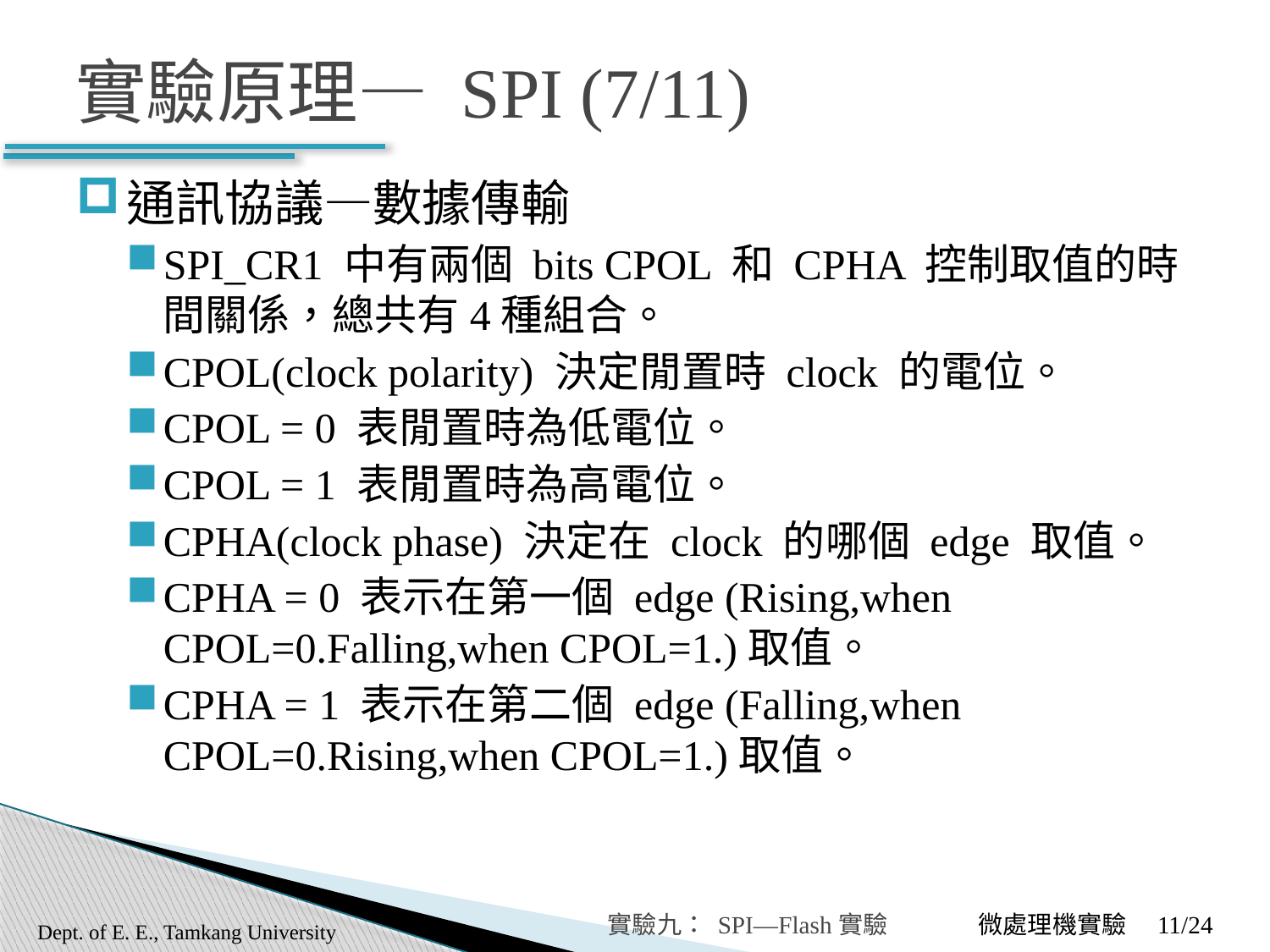

# 實驗原理— SPI (7/11)
通訊協議—數據傳輸
SPI_CR1 中有兩個 bits CPOL 和 CPHA 控制取值的時間關係，總共有4種組合。
CPOL(clock polarity) 決定閒置時 clock 的電位。
CPOL = 0 表閒置時為低電位。
CPOL = 1 表閒置時為高電位。
CPHA(clock phase) 決定在 clock 的哪個 edge 取值。
CPHA = 0 表示在第一個 edge (Rising,when CPOL=0.Falling,when CPOL=1.)取值。
CPHA = 1 表示在第二個 edge (Falling,when CPOL=0.Rising,when CPOL=1.)取值。